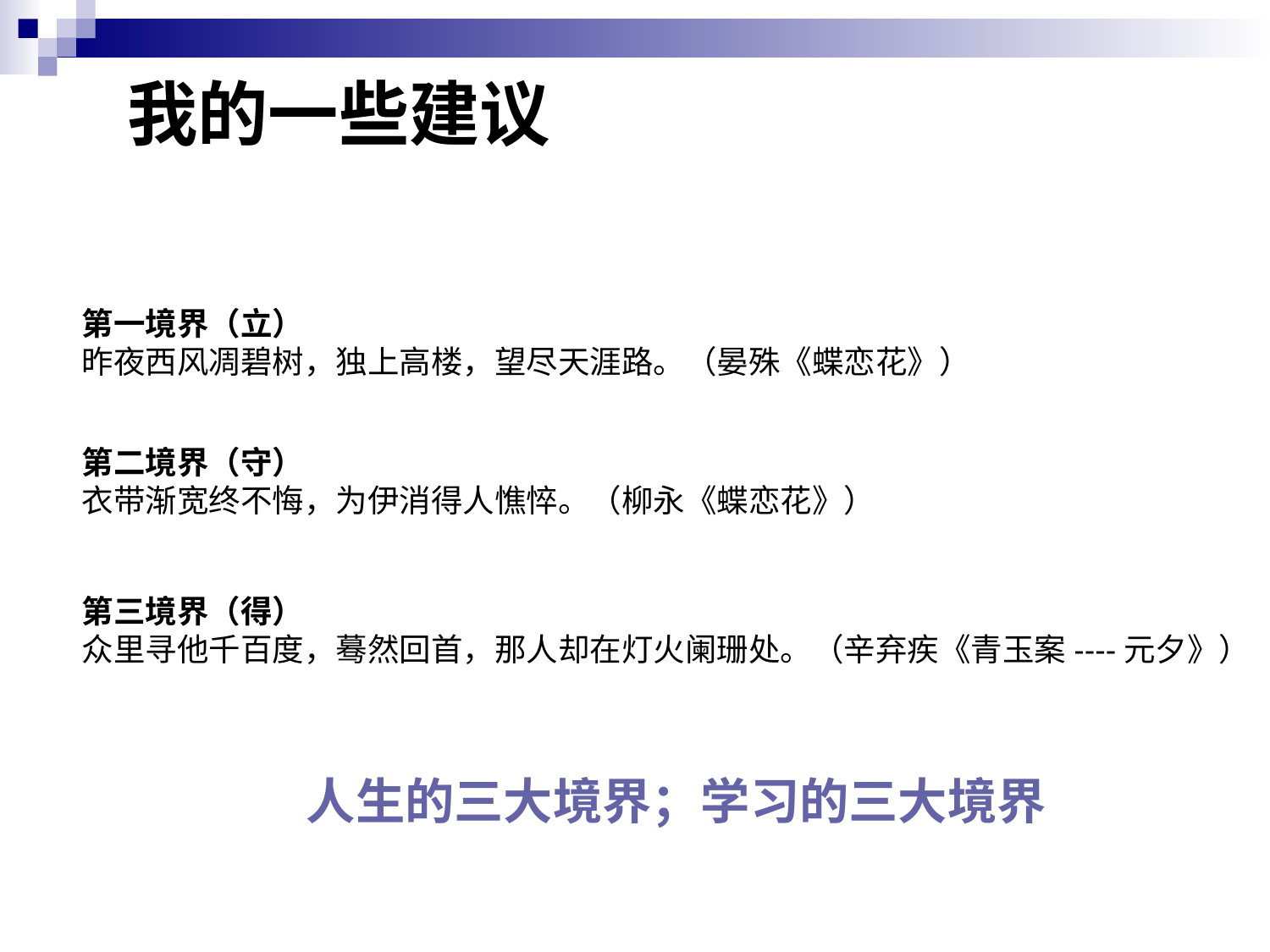

我的一些建议
第一境界（立）
昨夜西风凋碧树，独上高楼，望尽天涯路。（晏殊《蝶恋花》）
第二境界（守）
衣带渐宽终不悔，为伊消得人憔悴。（柳永《蝶恋花》）
第三境界（得）
众里寻他千百度，蓦然回首，那人却在灯火阑珊处。（辛弃疾《青玉案----元夕》）
人生的三大境界；学习的三大境界